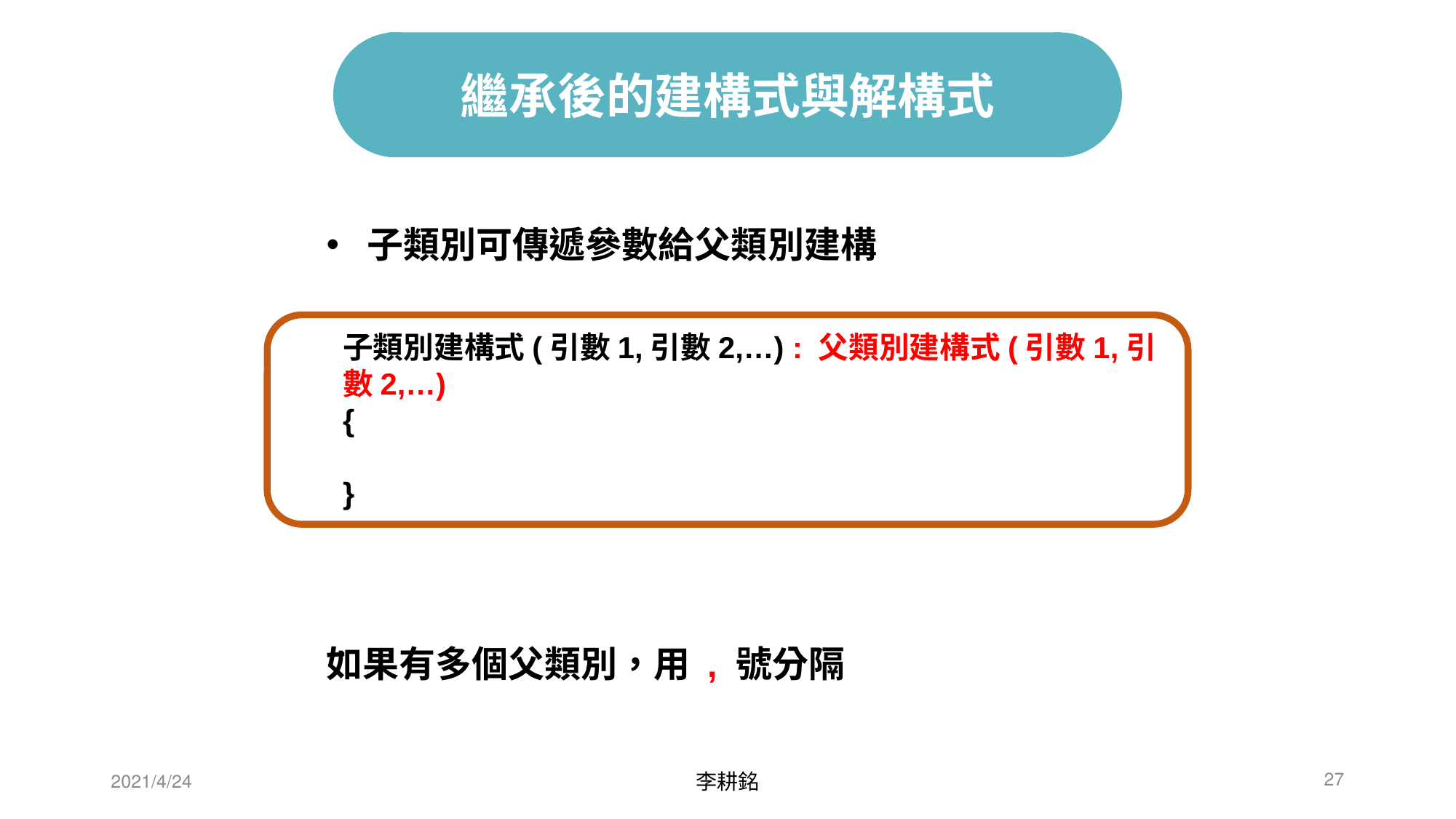

# 繼承後的建構式與解構式
子類別可傳遞參數給父類別建構

如果有多個父類別，用 , 號分隔

子類別建構式(引數1,引數2,…) : 父類別建構式(引數1,引數2,…)
{

}
2021/4/24
李耕銘
27